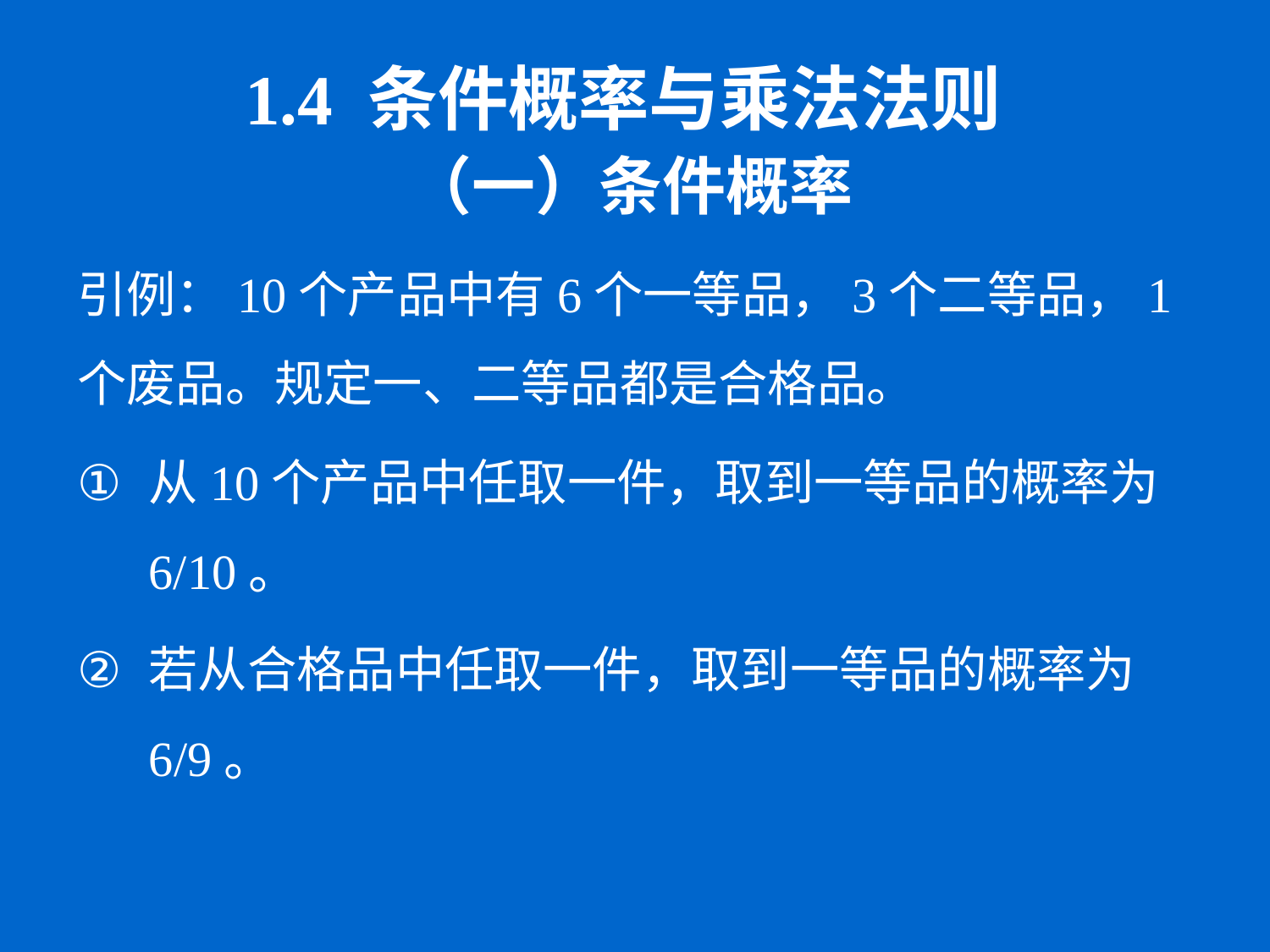

# 1.4 条件概率与乘法法则 （一）条件概率
引例：10个产品中有6个一等品，3个二等品，1个废品。规定一、二等品都是合格品。
从10个产品中任取一件，取到一等品的概率为6/10。
若从合格品中任取一件，取到一等品的概率为6/9。